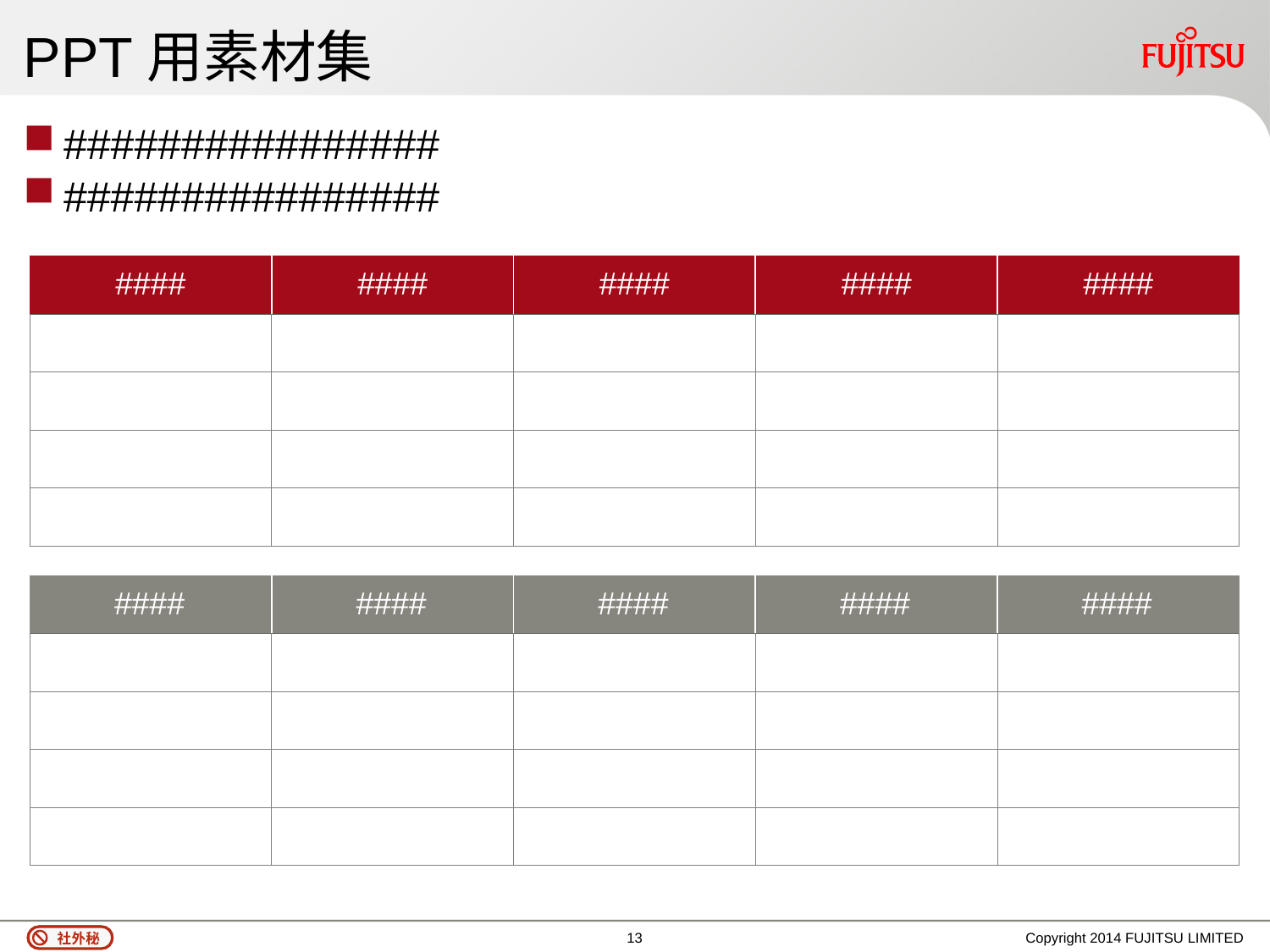

# PPT用素材集
################
################
| #### | #### | #### | #### | #### |
| --- | --- | --- | --- | --- |
|  |  |  |  |  |
|  |  |  |  |  |
|  |  |  |  |  |
|  |  |  |  |  |
| #### | #### | #### | #### | #### |
| --- | --- | --- | --- | --- |
|  |  |  |  |  |
|  |  |  |  |  |
|  |  |  |  |  |
|  |  |  |  |  |
13
Copyright 2014 FUJITSU LIMITED